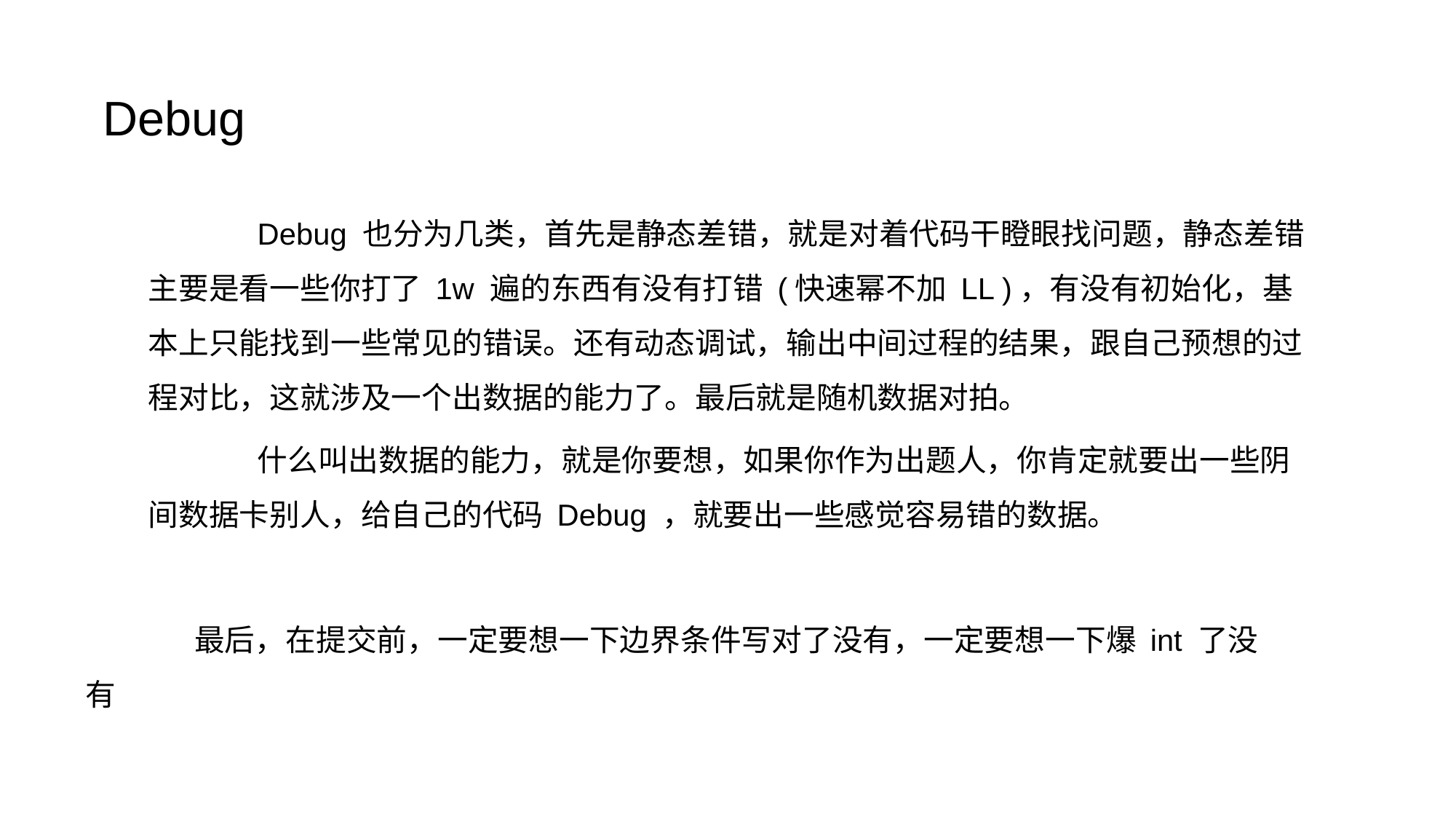

Debug
	Debug 也分为几类，首先是静态差错，就是对着代码干瞪眼找问题，静态差错主要是看一些你打了 1w 遍的东西有没有打错 (快速幂不加 LL )，有没有初始化，基本上只能找到一些常见的错误。还有动态调试，输出中间过程的结果，跟自己预想的过程对比，这就涉及一个出数据的能力了。最后就是随机数据对拍。
	什么叫出数据的能力，就是你要想，如果你作为出题人，你肯定就要出一些阴间数据卡别人，给自己的代码 Debug ，就要出一些感觉容易错的数据。
	最后，在提交前，一定要想一下边界条件写对了没有，一定要想一下爆 int 了没有